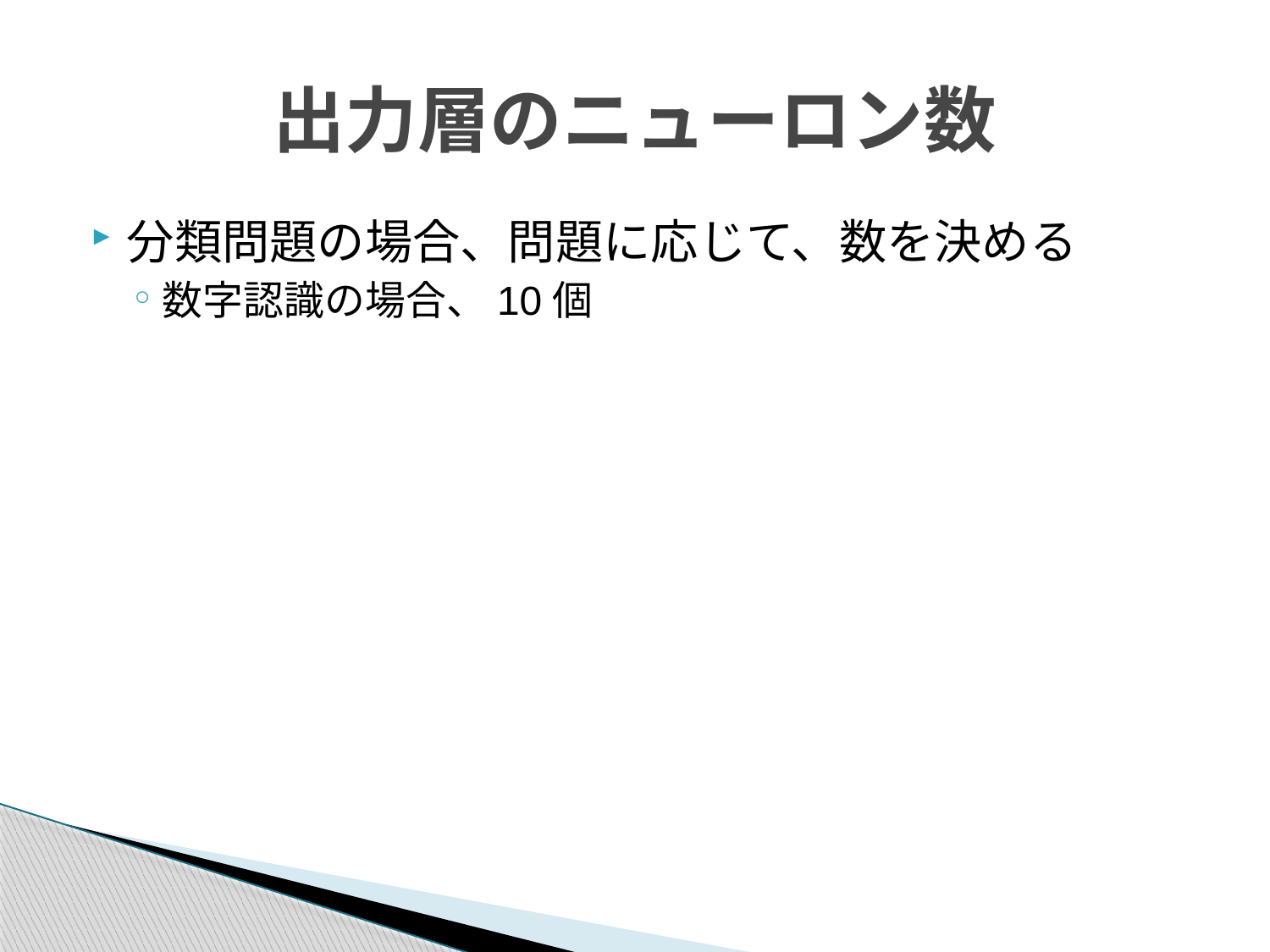

# 出力層のニューロン数
分類問題の場合、問題に応じて、数を決める
数字認識の場合、10個